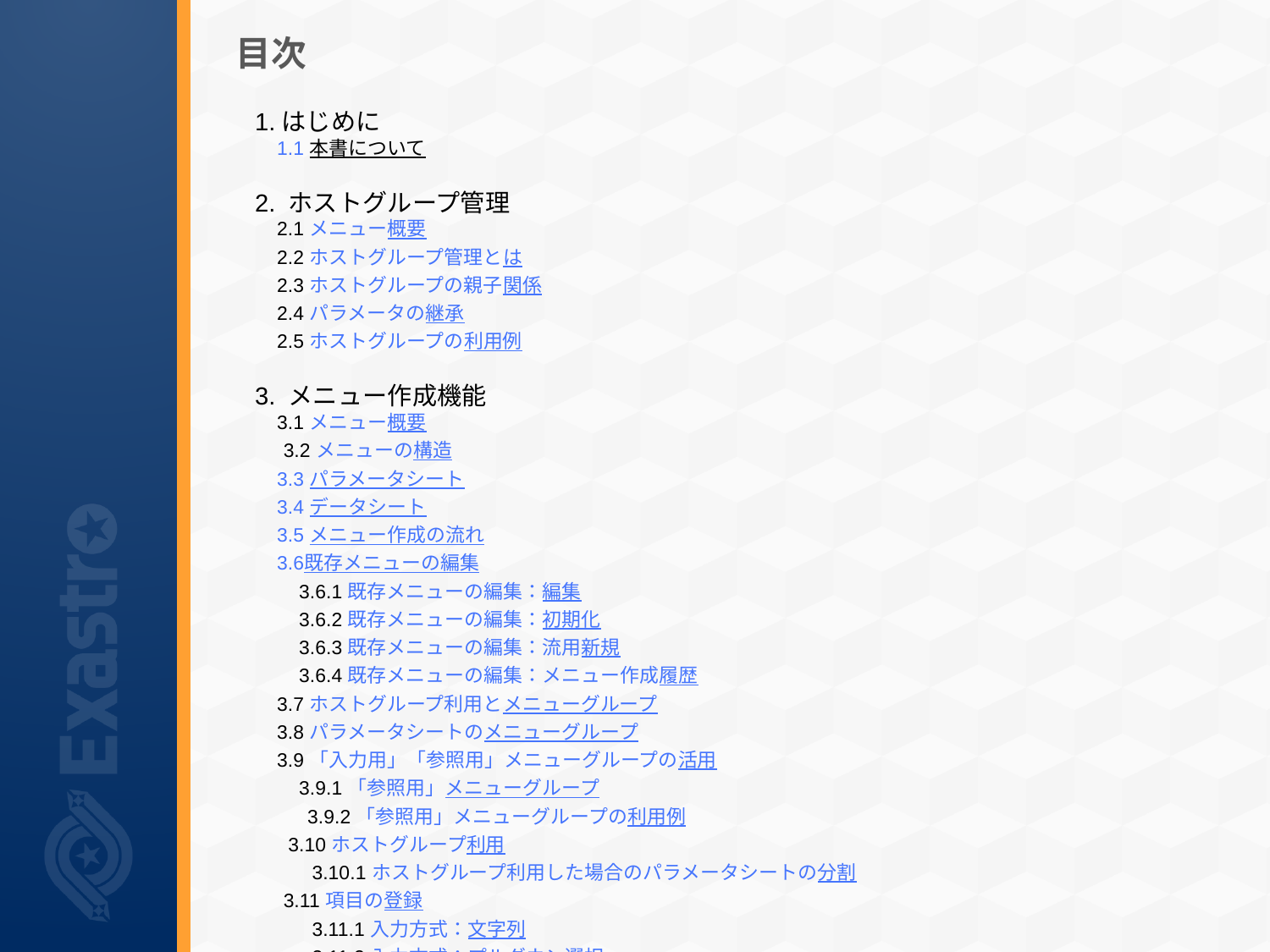

# 目次
1.はじめに
    1.1 本書について

2. ホストグループ管理
    2.1 メニュー概要
    2.2 ホストグループ管理とは
    2.3 ホストグループの親子関係
    2.4 パラメータの継承
    2.5 ホストグループの利用例

3. メニュー作成機能
    3.1 メニュー概要
　 3.2 メニューの構造
    3.3 パラメータシート
    3.4 データシート
    3.5 メニュー作成の流れ
    3.6既存メニューの編集
        3.6.1 既存メニューの編集：編集
        3.6.2 既存メニューの編集：初期化
        3.6.3 既存メニューの編集：流用新規
        3.6.4 既存メニューの編集：メニュー作成履歴
    3.7 ホストグループ利用とメニューグループ
    3.8 パラメータシートのメニューグループ
    3.9 「入力用」「参照用」メニューグループの活用
        3.9.1 「参照用」メニューグループ
　　  3.9.2 「参照用」メニューグループの利用例
 　3.10 ホストグループ利用
 　　 3.10.1 ホストグループ利用した場合のパラメータシートの分割
　 3.11 項目の登録
 　　 3.11.1 入力方式：文字列
 　　 3.11.2 入力方式：プルダウン選択
 　　 3.11.3 入力方式：パスワード
　　  3.11.4 入力方式：ファイルアップロード
 　　 3.11.5 入力方式：リンク